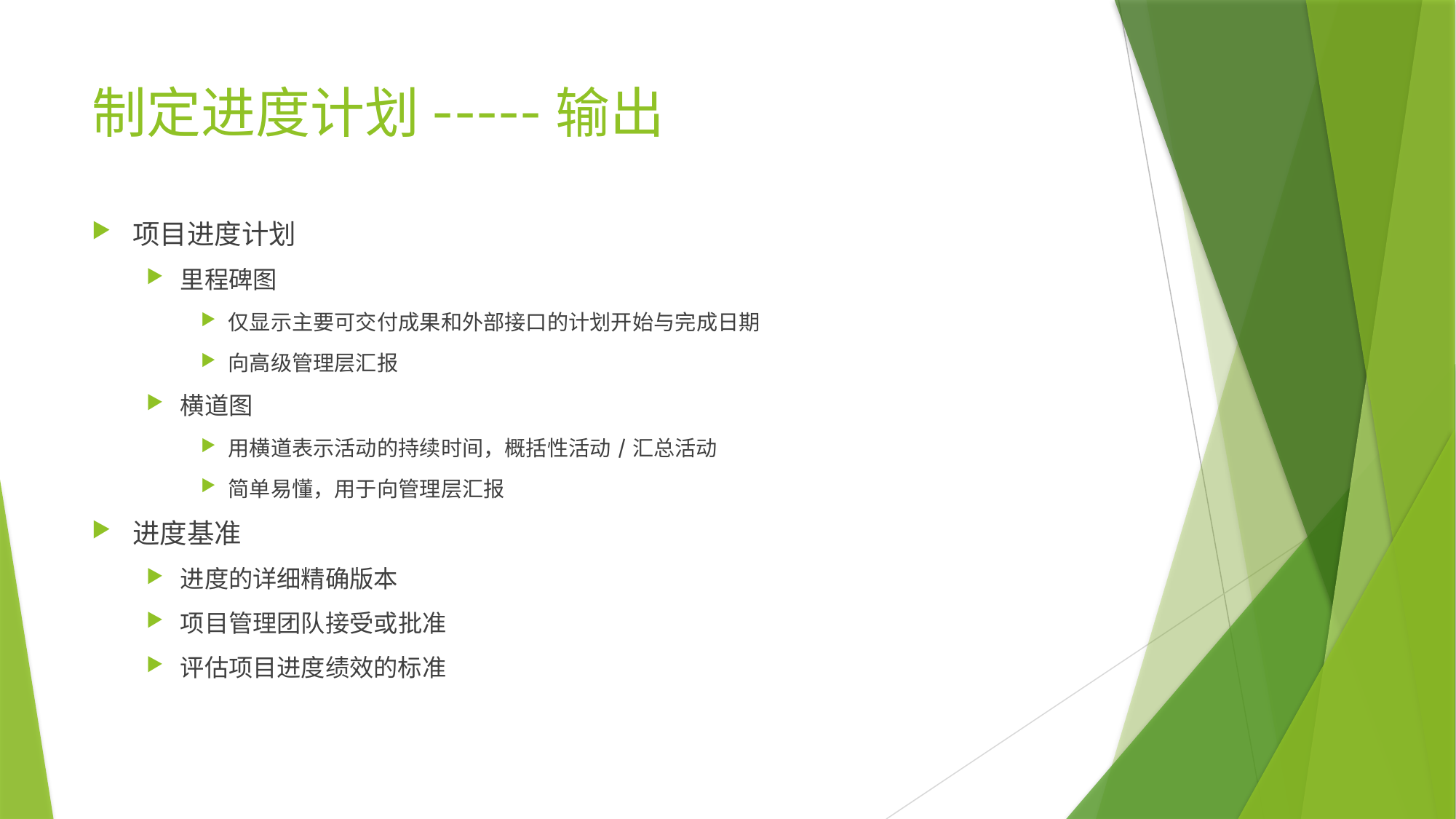

# 制定进度计划-----输出
项目进度计划
里程碑图
仅显示主要可交付成果和外部接口的计划开始与完成日期
向高级管理层汇报
横道图
用横道表示活动的持续时间，概括性活动/汇总活动
简单易懂，用于向管理层汇报
进度基准
进度的详细精确版本
项目管理团队接受或批准
评估项目进度绩效的标准